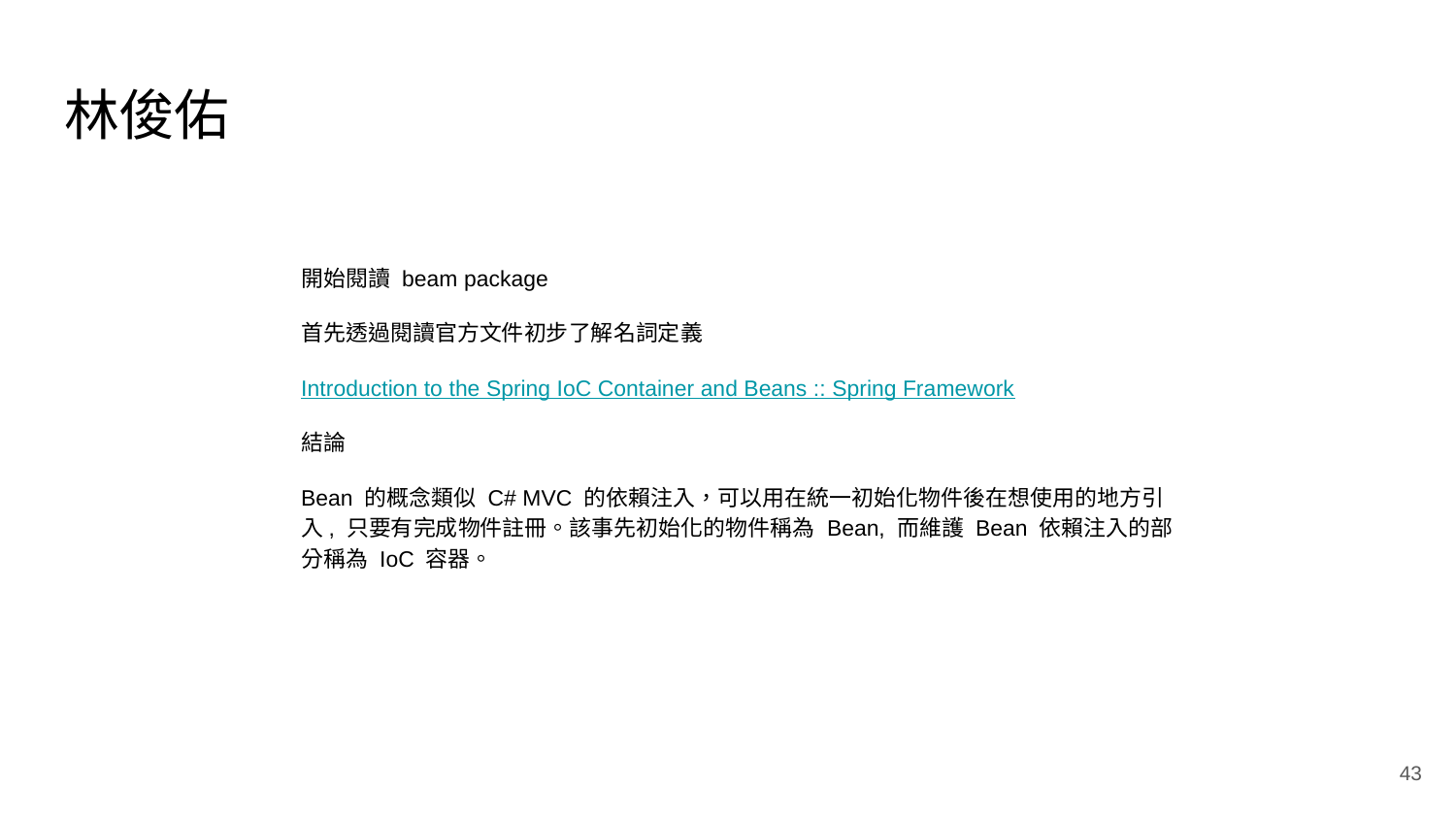

# 林俊佑
開始閱讀 beam package
首先透過閱讀官方文件初步了解名詞定義
Introduction to the Spring IoC Container and Beans :: Spring Framework
結論
Bean 的概念類似 C# MVC 的依賴注入，可以用在統一初始化物件後在想使用的地方引入, 只要有完成物件註冊。該事先初始化的物件稱為 Bean, 而維護 Bean 依賴注入的部分稱為 IoC 容器。
43